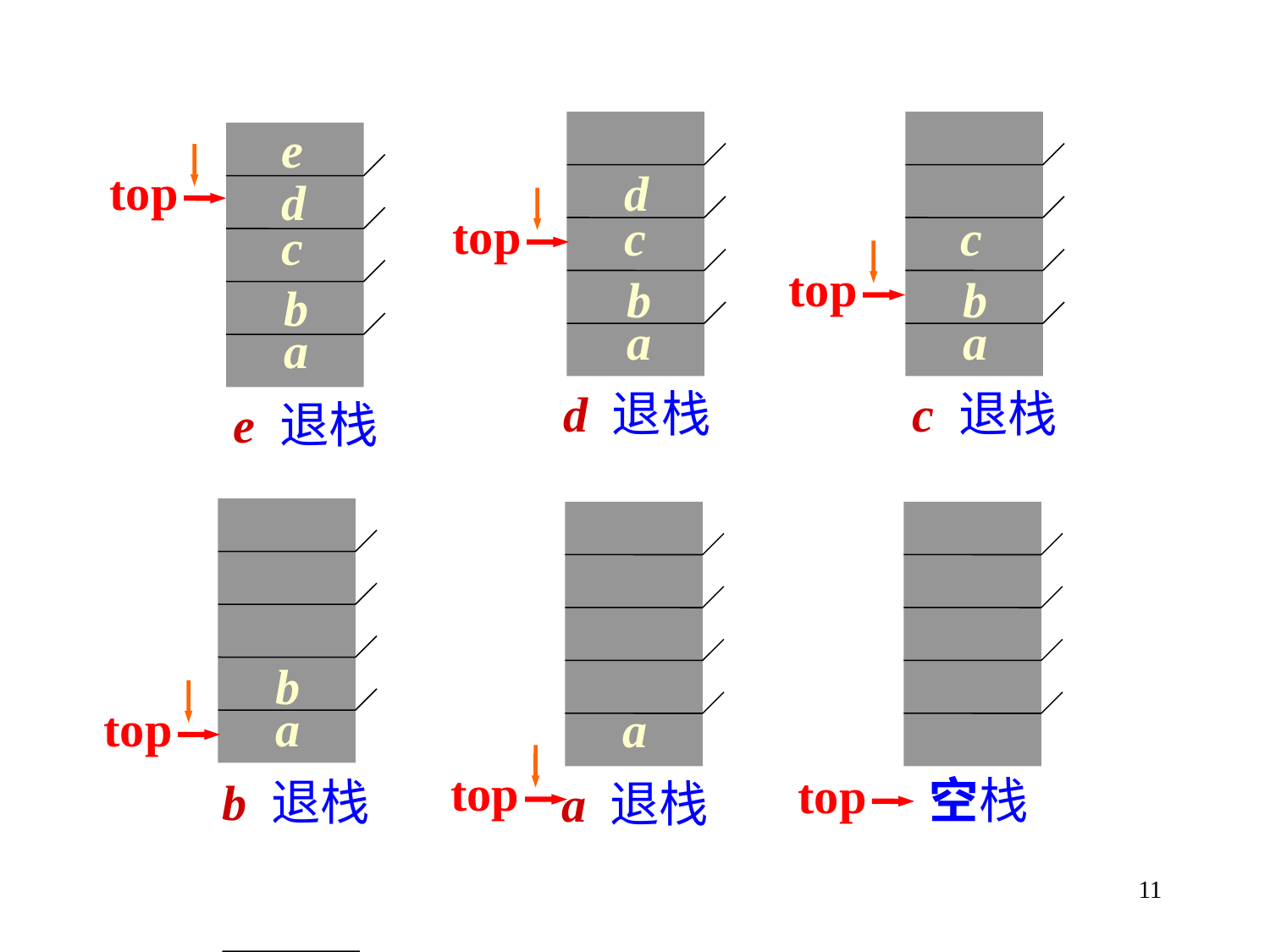

e

top

d

d

top
c
c

c

top

b
b

b

a
a
a

d 退栈
c 退栈
e 退栈

b

top
a
a

top
top
空栈
b 退栈
a 退栈

11